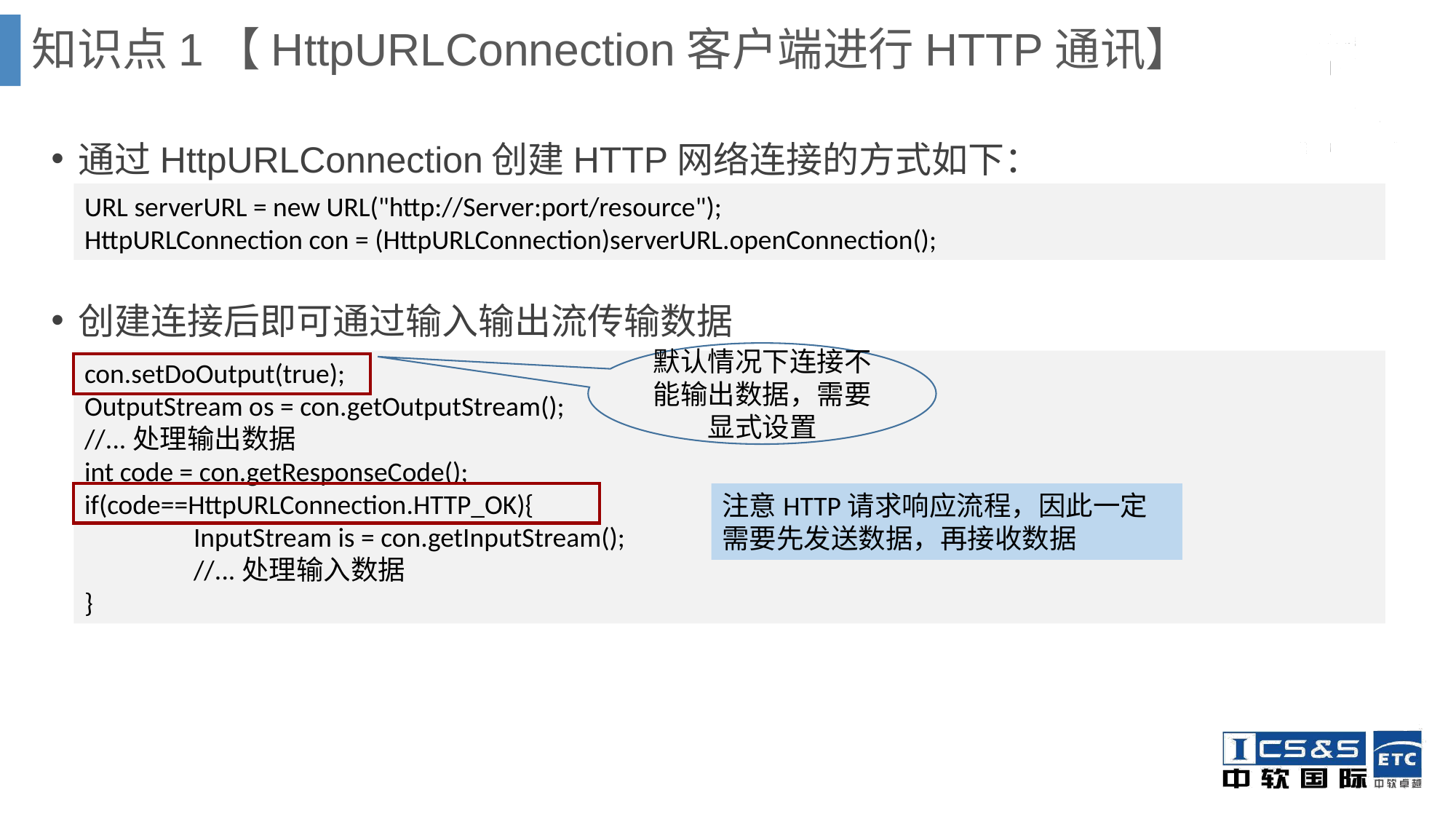

# 知识点1【HttpURLConnection客户端进行HTTP通讯】
通过HttpURLConnection创建HTTP网络连接的方式如下：

创建连接后即可通过输入输出流传输数据
URL serverURL = new URL("http://Server:port/resource");
HttpURLConnection con = (HttpURLConnection)serverURL.openConnection();
默认情况下连接不能输出数据，需要显式设置
con.setDoOutput(true);
OutputStream os = con.getOutputStream();
//...处理输出数据
int code = con.getResponseCode();
if(code==HttpURLConnection.HTTP_OK){
	InputStream is = con.getInputStream();
	//...处理输入数据
}

注意HTTP请求响应流程，因此一定需要先发送数据，再接收数据